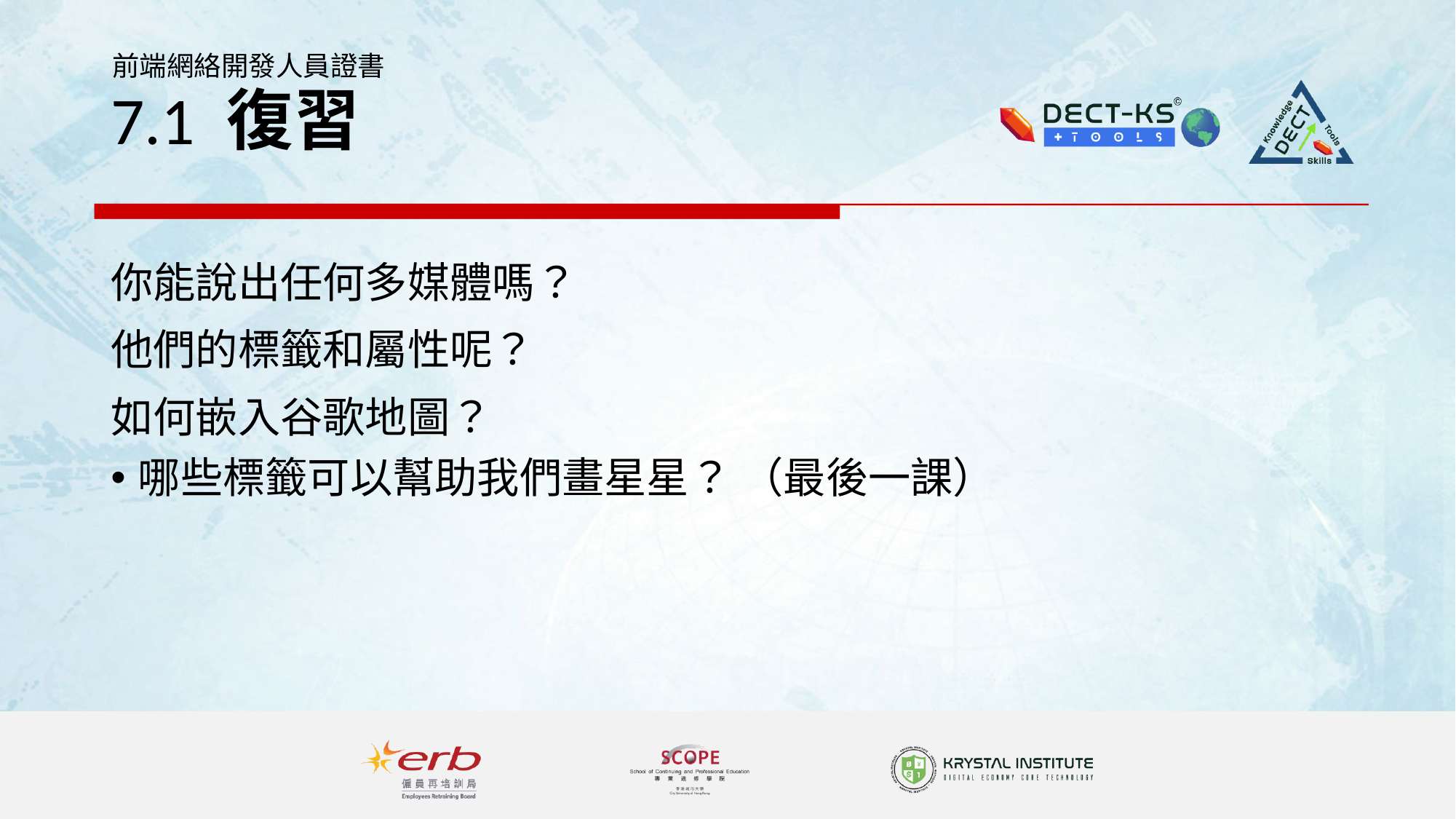

# 7.1 復習
你能說出任何多媒體嗎？
他們的標籤和屬性呢？
如何嵌入谷歌地圖？
哪些標籤可以幫助我們畫星星？ （最後一課）